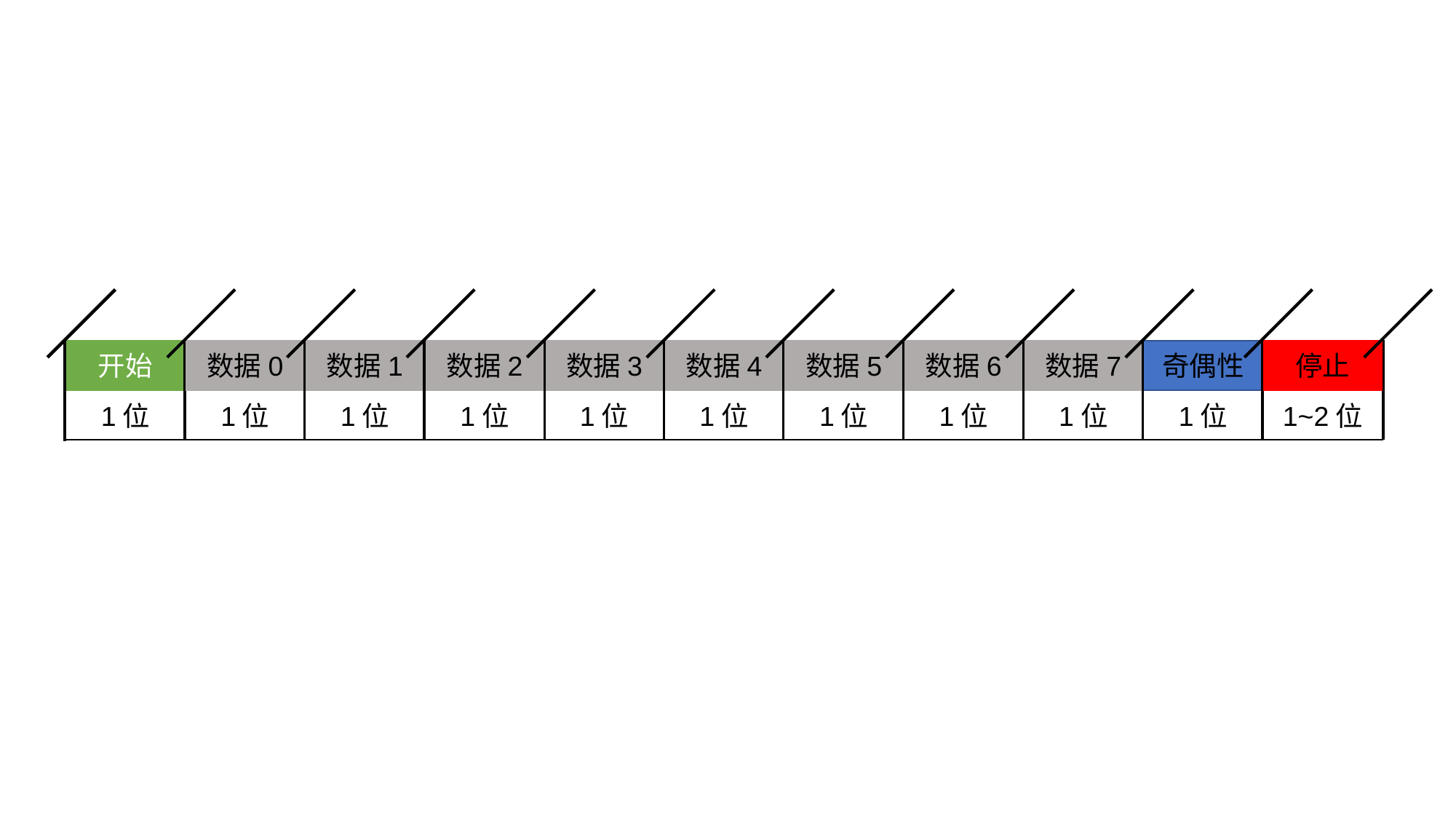

开始
数据0
数据1
数据2
数据3
数据4
数据5
数据6
数据7
奇偶性
停止
1位
1位
1位
1位
1位
1位
1位
1位
1位
1位
1~2位